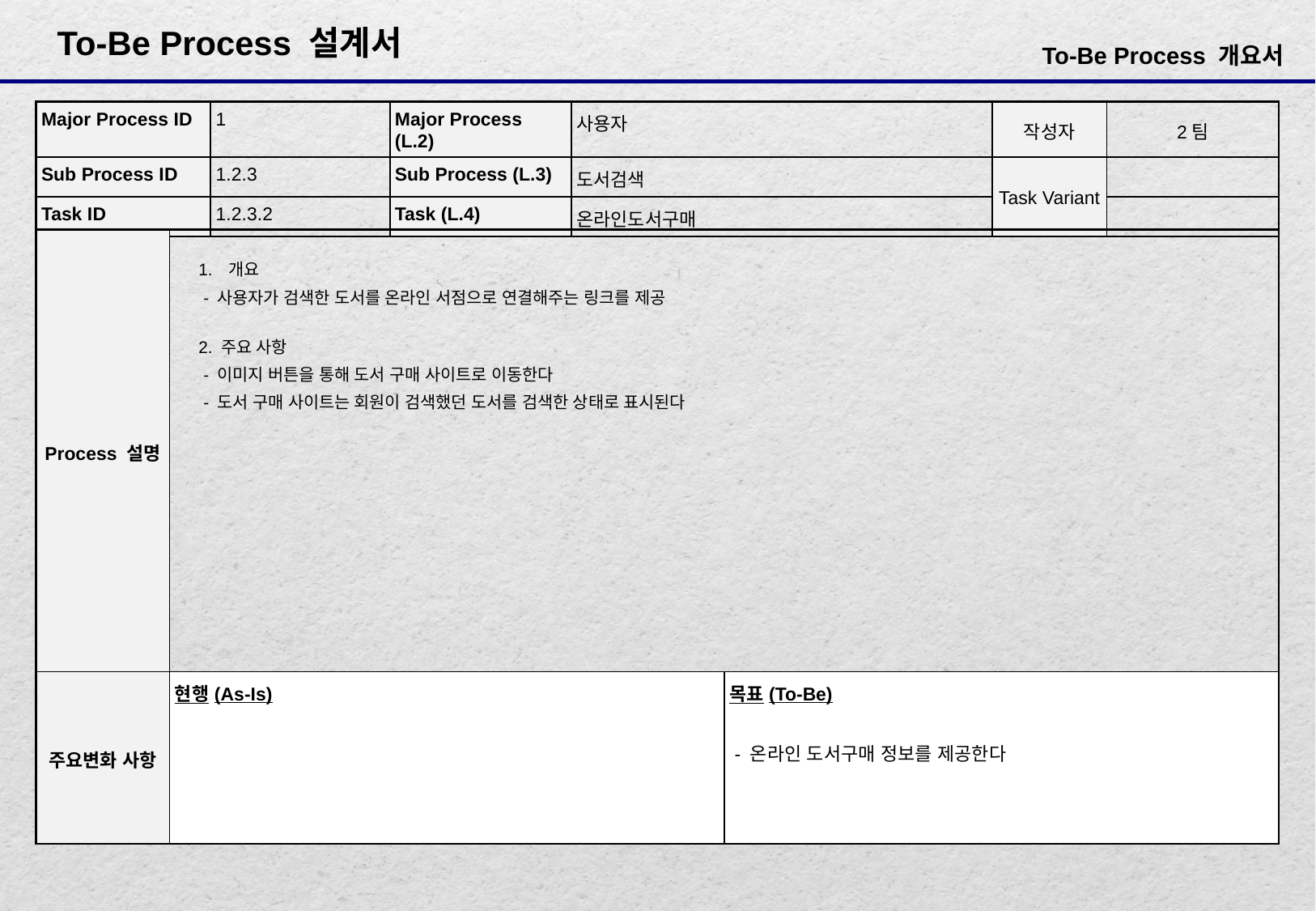

| Major Process ID | 1 | Major Process (L.2) | 사용자 | 작성자 | 2팀 |
| --- | --- | --- | --- | --- | --- |
| Sub Process ID | 1.2.3 | Sub Process (L.3) | 도서검색 | Task Variant |  |
| Task ID | 1.2.3.2 | Task (L.4) | 온라인도서구매 |  |  |
| Process 설명 | 개요 - 사용자가 검색한 도서를 온라인 서점으로 연결해주는 링크를 제공 2. 주요 사항 - 이미지 버튼을 통해 도서 구매 사이트로 이동한다 - 도서 구매 사이트는 회원이 검색했던 도서를 검색한 상태로 표시된다 |  |
| --- | --- | --- |
| 주요변화 사항 | 현행(As-Is) | 목표(To-Be) - 온라인 도서구매 정보를 제공한다 |